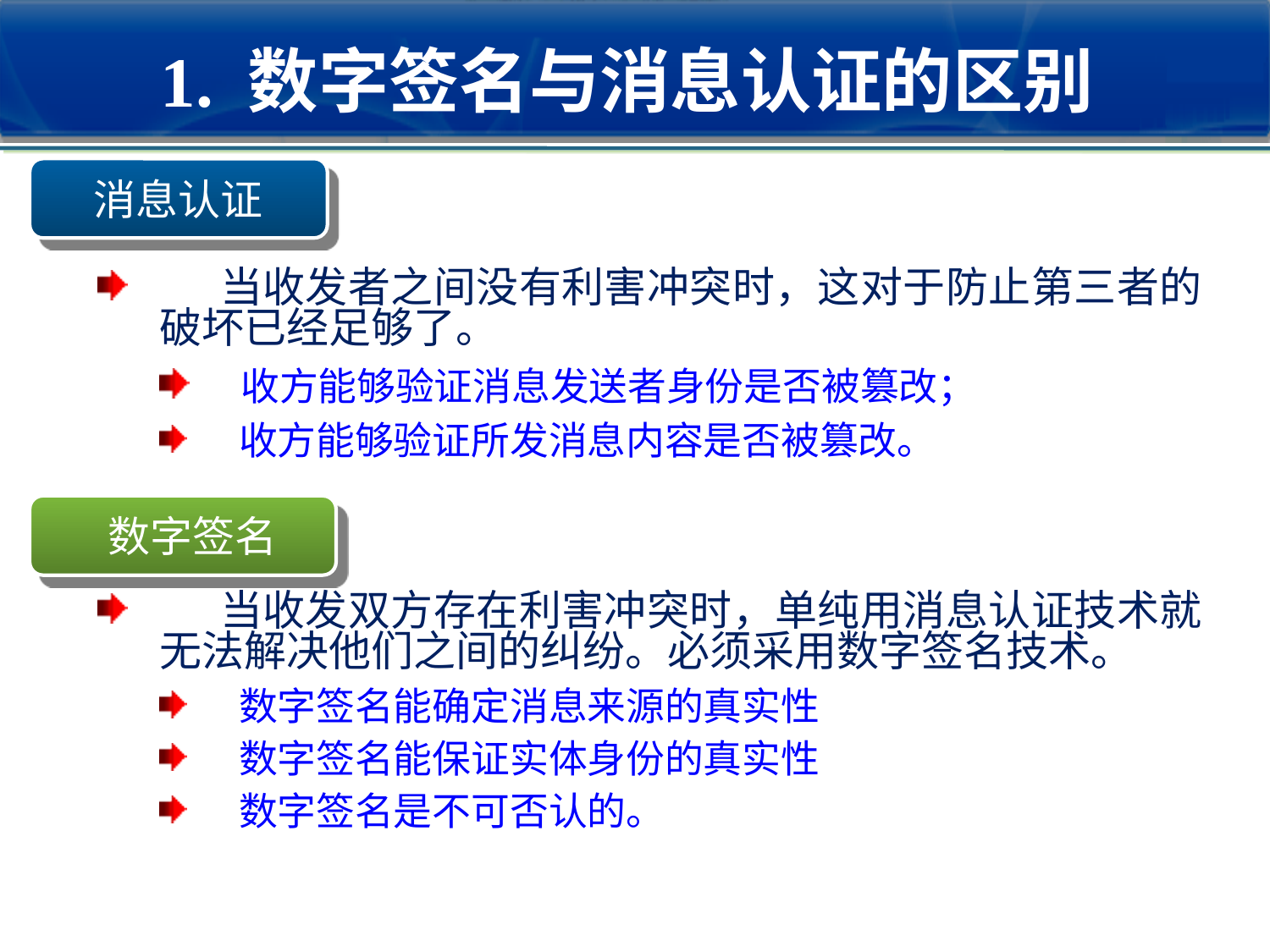

# 1. 数字签名与消息认证的区别
消息认证

     当收发者之间没有利害冲突时，这对于防止第三者的破坏已经足够了。
 收方能够验证消息发送者身份是否被篡改；
 收方能够验证所发消息内容是否被篡改。

     当收发双方存在利害冲突时，单纯用消息认证技术就无法解决他们之间的纠纷。必须采用数字签名技术。
 数字签名能确定消息来源的真实性
 数字签名能保证实体身份的真实性
 数字签名是不可否认的。
 数字签名